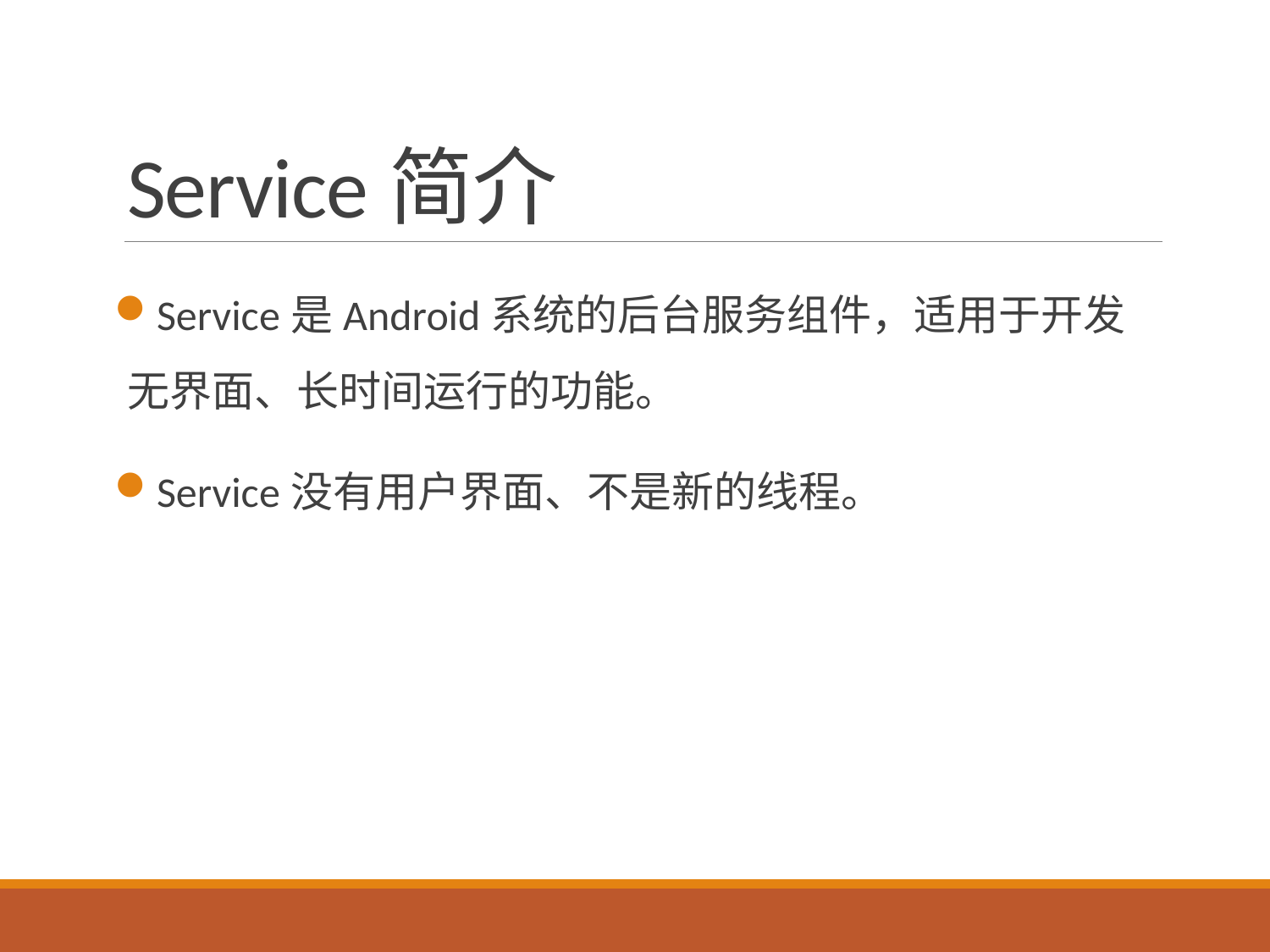

# Service简介
Service是Android系统的后台服务组件，适用于开发无界面、长时间运行的功能。
Service没有用户界面、不是新的线程。